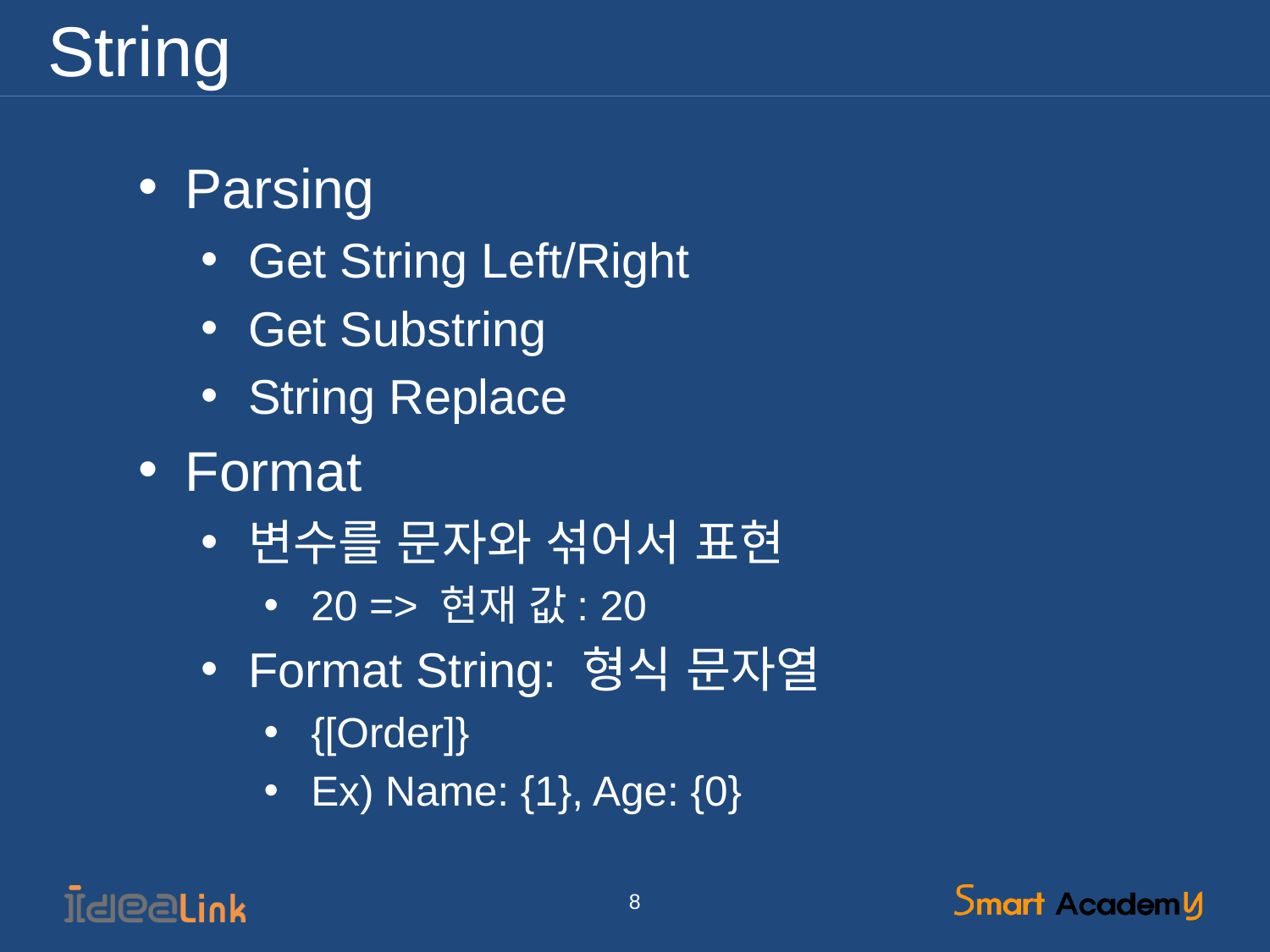

# String
Parsing
Get String Left/Right
Get Substring
String Replace
Format
변수를 문자와 섞어서 표현
20 => 현재 값: 20
Format String: 형식 문자열
{[Order]}
Ex) Name: {1}, Age: {0}

8